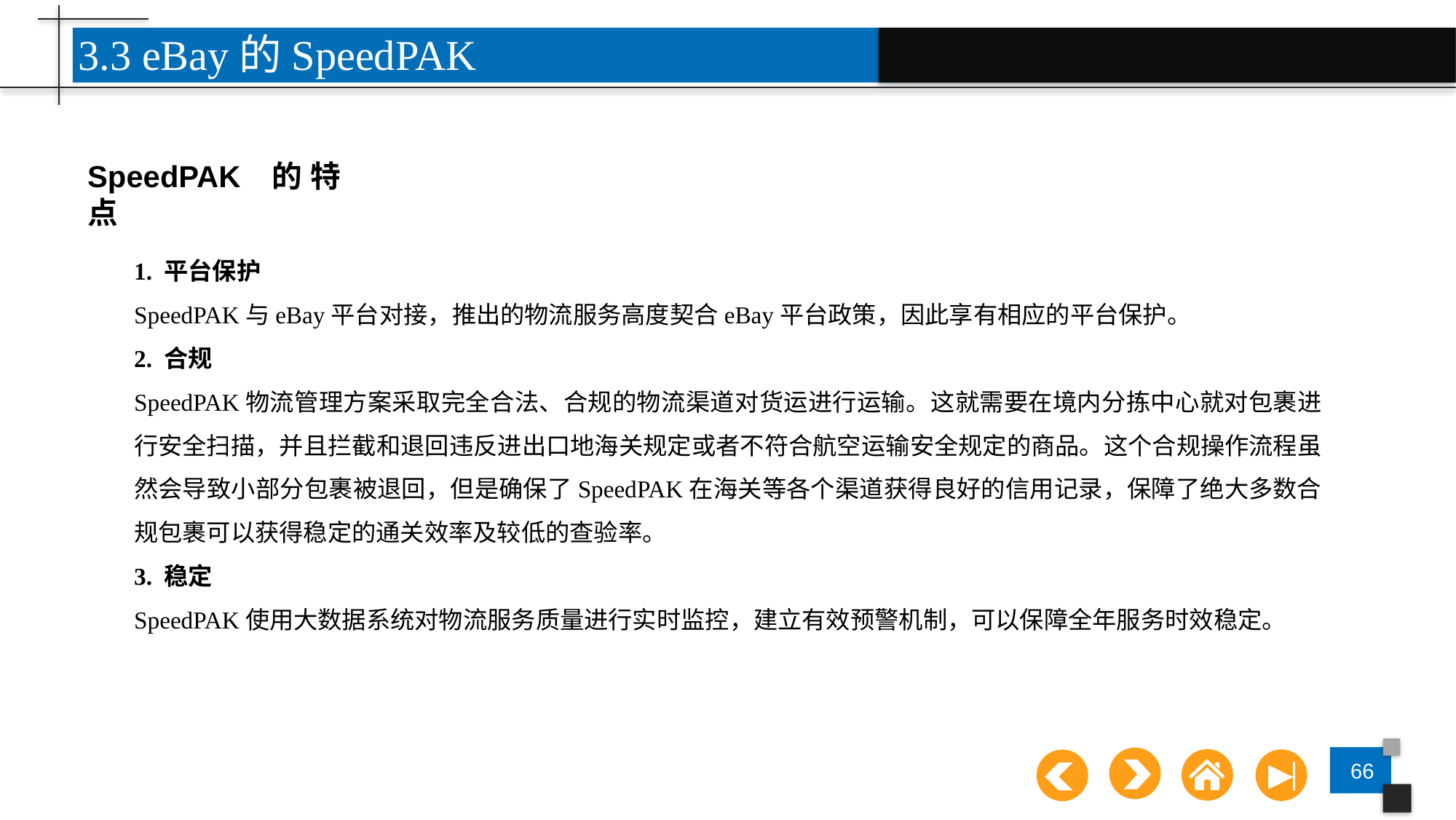

3.3 eBay的SpeedPAK
SpeedPAK 的特点
点击添加文本
1. 平台保护
SpeedPAK与eBay平台对接，推出的物流服务高度契合eBay平台政策，因此享有相应的平台保护。
2. 合规
SpeedPAK物流管理方案采取完全合法、合规的物流渠道对货运进行运输。这就需要在境内分拣中心就对包裹进行安全扫描，并且拦截和退回违反进出口地海关规定或者不符合航空运输安全规定的商品。这个合规操作流程虽然会导致小部分包裹被退回，但是确保了SpeedPAK在海关等各个渠道获得良好的信用记录，保障了绝大多数合规包裹可以获得稳定的通关效率及较低的查验率。
3. 稳定
SpeedPAK使用大数据系统对物流服务质量进行实时监控，建立有效预警机制，可以保障全年服务时效稳定。
点击添加文本
点击添加文本
点击添加文本